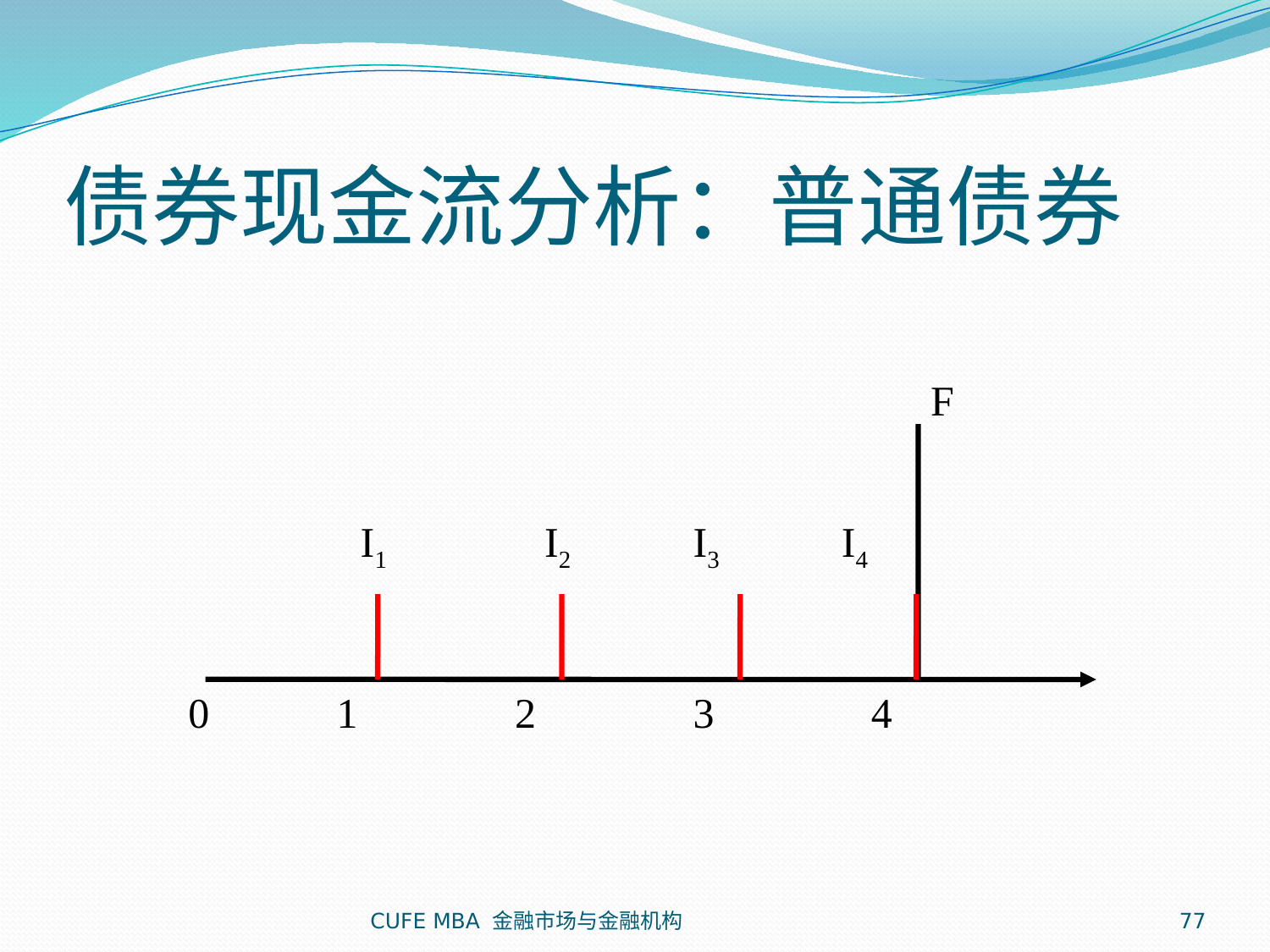

# 债券现金流分析：普通债券

F

I1
I2
I3
I4

0

1
2
3
4
CUFE MBA 金融市场与金融机构
77